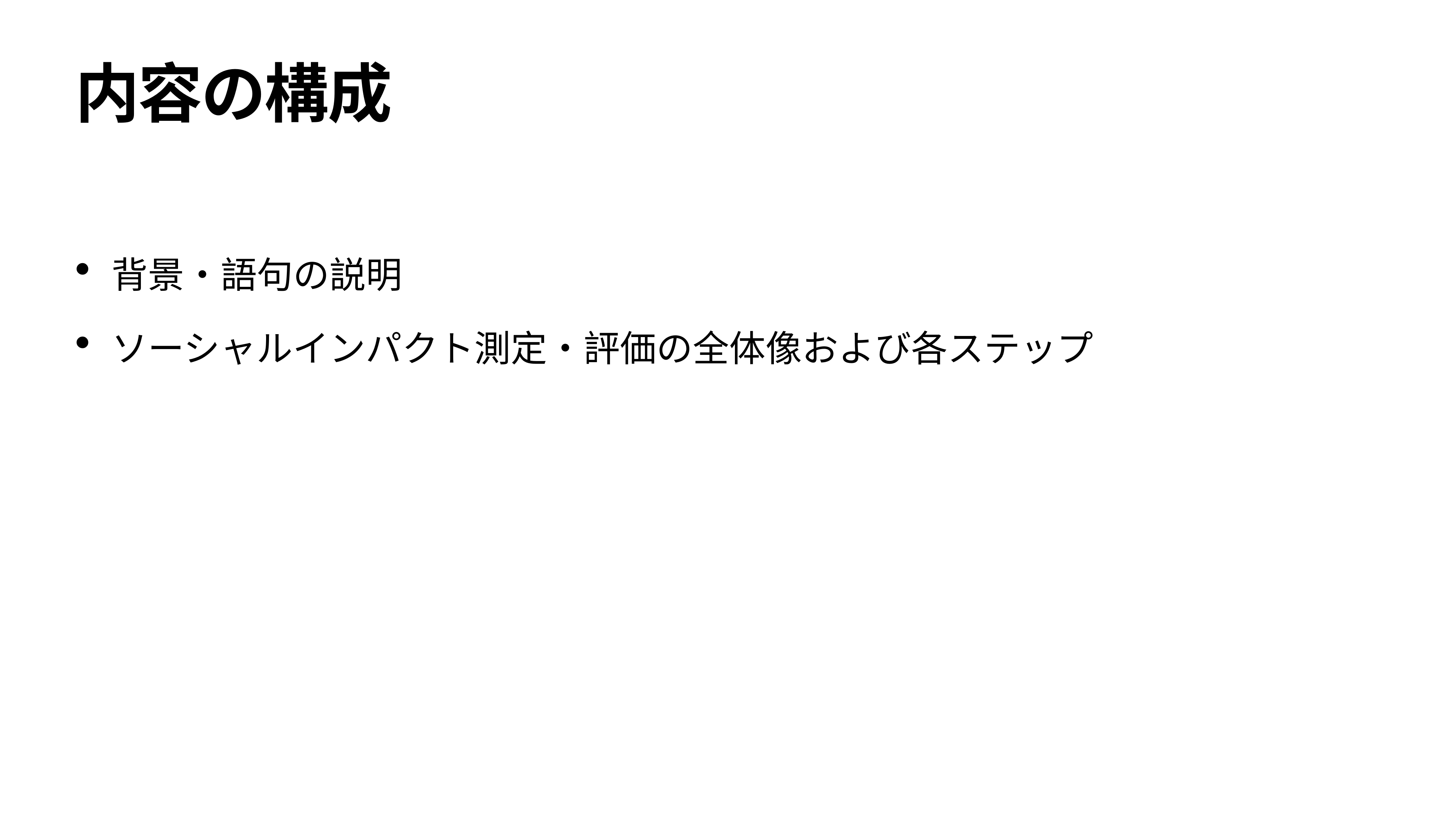

# 内容の構成

背景・語句の説明
ソーシャルインパクト測定・評価の全体像および各ステップ